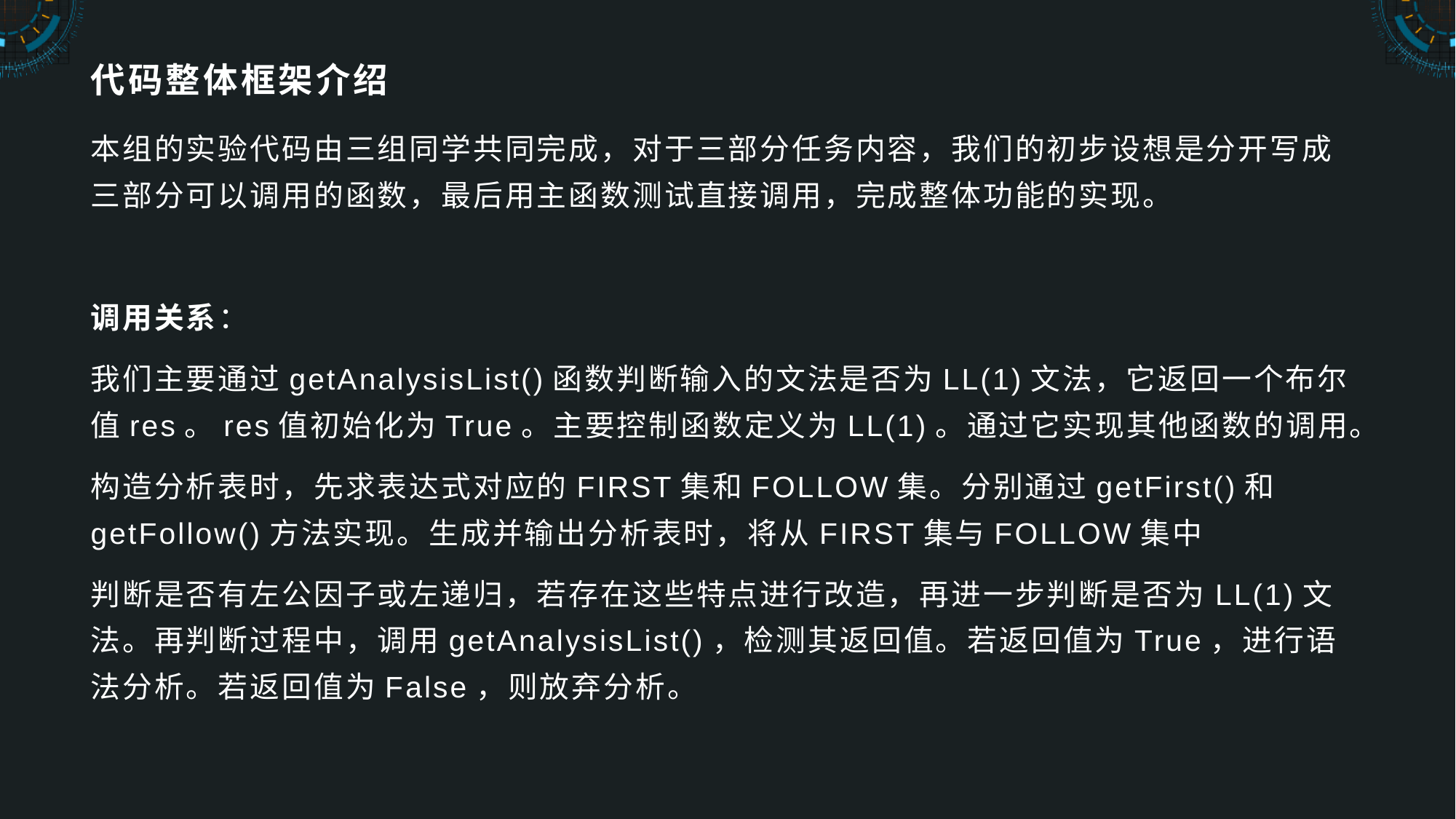

# 代码整体框架介绍
本组的实验代码由三组同学共同完成，对于三部分任务内容，我们的初步设想是分开写成三部分可以调用的函数，最后用主函数测试直接调用，完成整体功能的实现。

调用关系：
我们主要通过getAnalysisList()函数判断输入的文法是否为LL(1)文法，它返回一个布尔值res。res值初始化为True。主要控制函数定义为LL(1)。通过它实现其他函数的调用。
构造分析表时，先求表达式对应的FIRST集和FOLLOW集。分别通过getFirst()和getFollow()方法实现。生成并输出分析表时，将从FIRST集与FOLLOW集中
判断是否有左公因子或左递归，若存在这些特点进行改造，再进一步判断是否为LL(1)文法。再判断过程中，调用getAnalysisList()，检测其返回值。若返回值为True，进行语法分析。若返回值为False，则放弃分析。